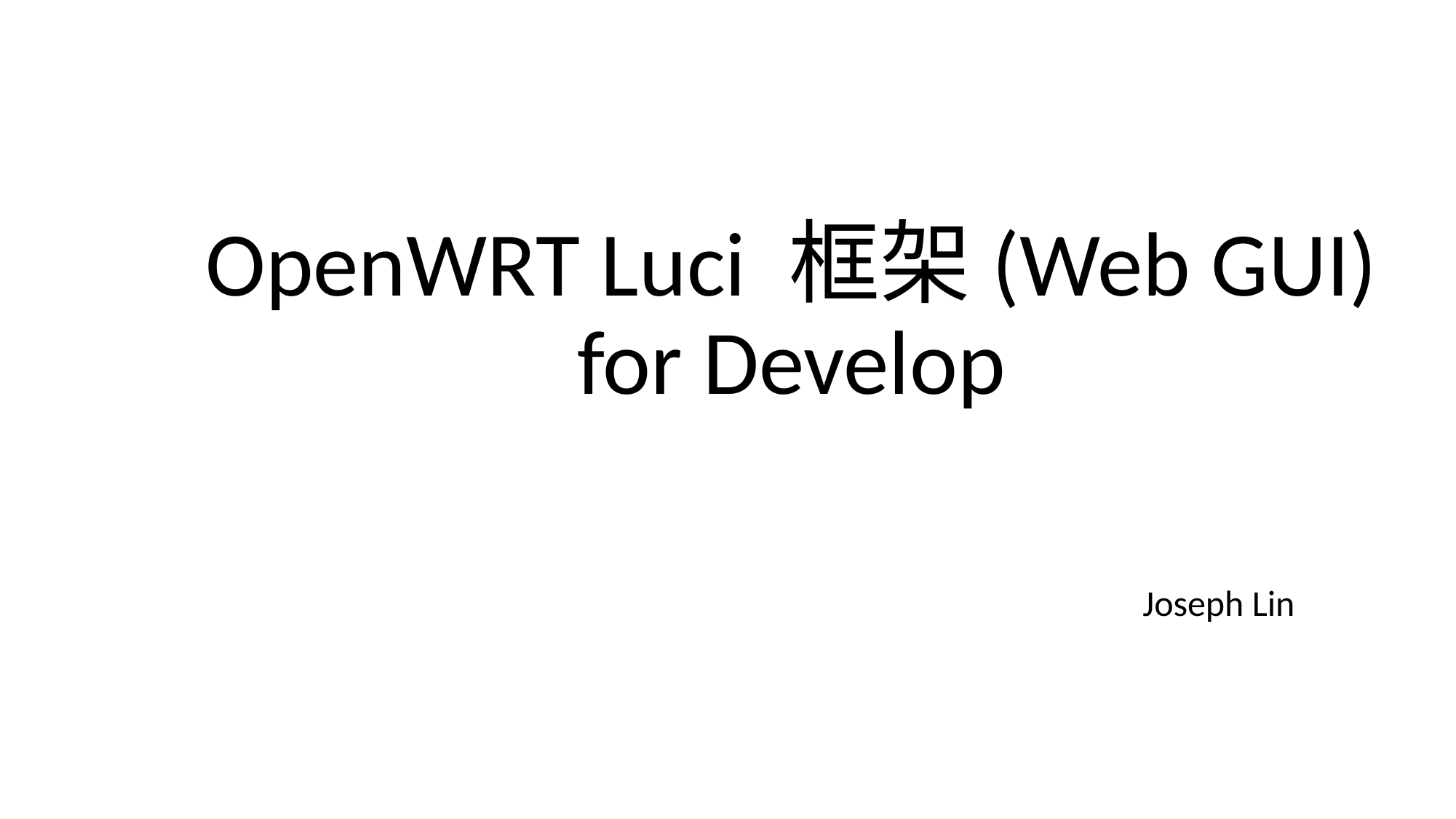

# OpenWRT Luci 框架(Web GUI) for Develop
Joseph Lin